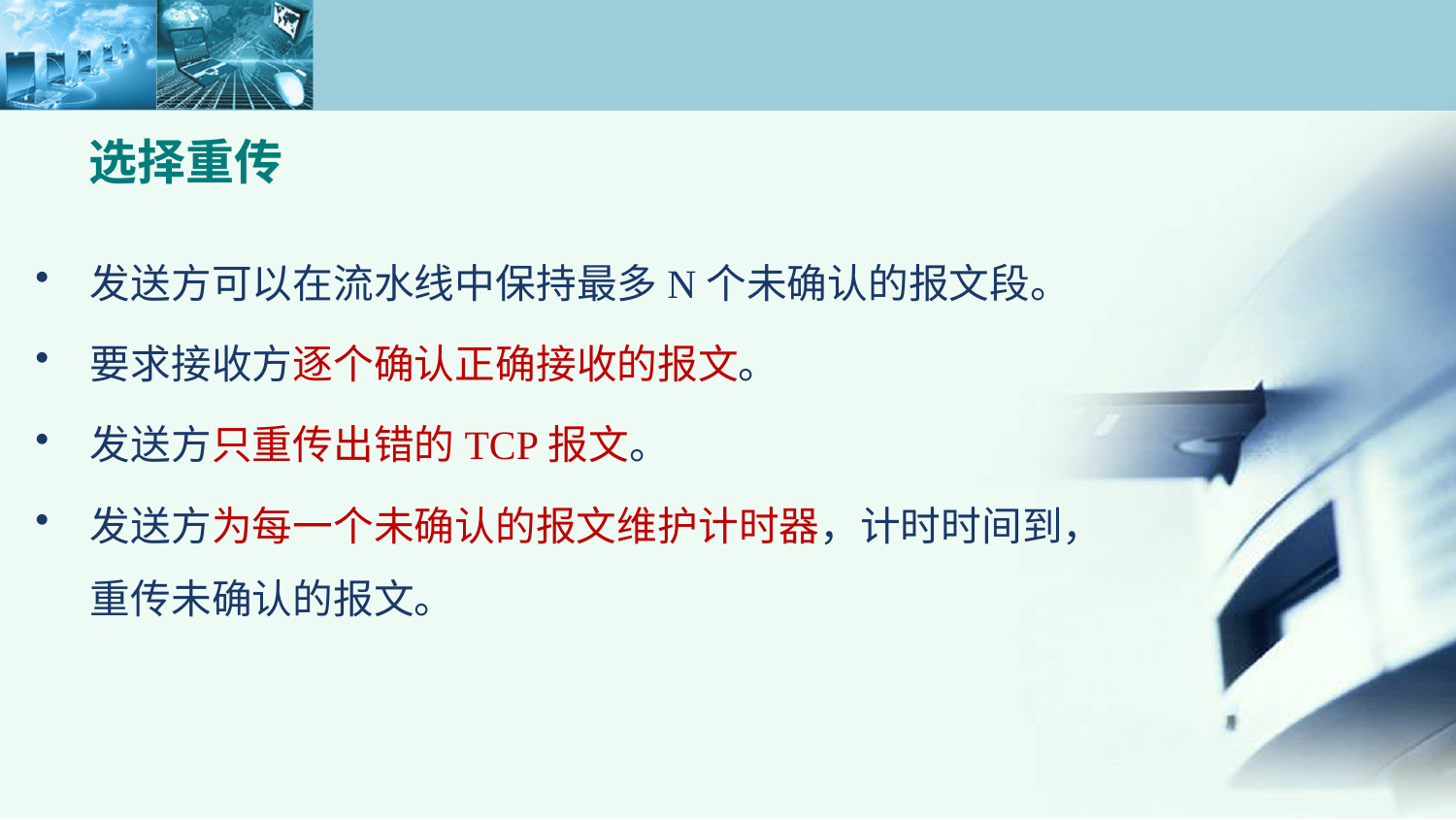

# 选择重传
发送方可以在流水线中保持最多N个未确认的报文段。
要求接收方逐个确认正确接收的报文。
发送方只重传出错的TCP报文。
发送方为每一个未确认的报文维护计时器，计时时间到，重传未确认的报文。